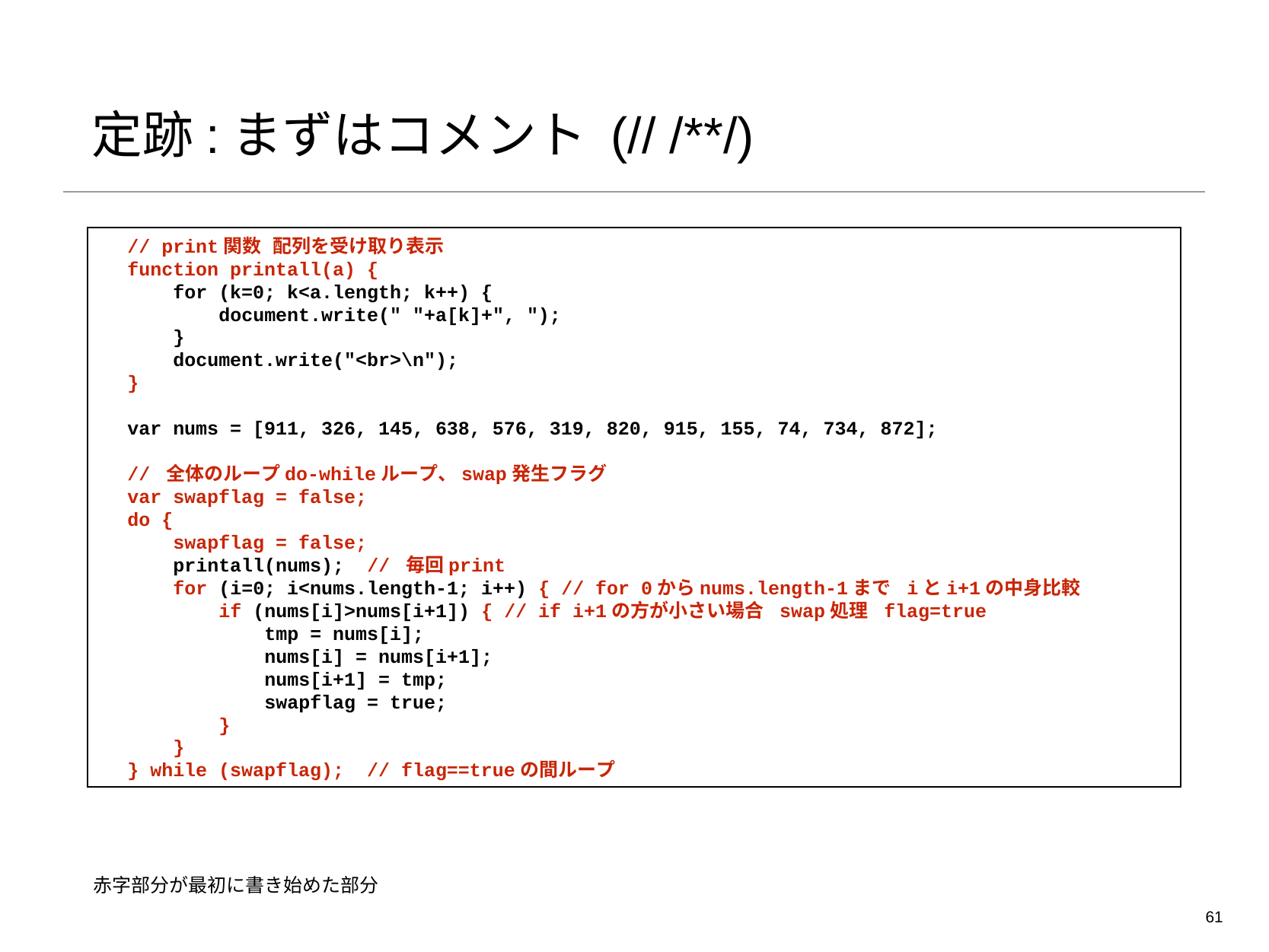

# 定跡:まずはコメント (// /**/)

// print関数 配列を受け取り表示
function printall(a) {
    for (k=0; k<a.length; k++) {
        document.write(" "+a[k]+", ");
    }
    document.write("<br>\n");
}

var nums = [911, 326, 145, 638, 576, 319, 820, 915, 155, 74, 734, 872];

// 全体のループdo-whileループ、swap発生フラグ
var swapflag = false;
do {
    swapflag = false;
    printall(nums);  // 毎回print
    for (i=0; i<nums.length-1; i++) { // for 0からnums.length-1まで iとi+1の中身比較
        if (nums[i]>nums[i+1]) { // if i+1の方が小さい場合 swap処理 flag=true
            tmp = nums[i];
            nums[i] = nums[i+1];
            nums[i+1] = tmp;
            swapflag = true;
        }
    }
} while (swapflag);  // flag==trueの間ループ
赤字部分が最初に書き始めた部分
61